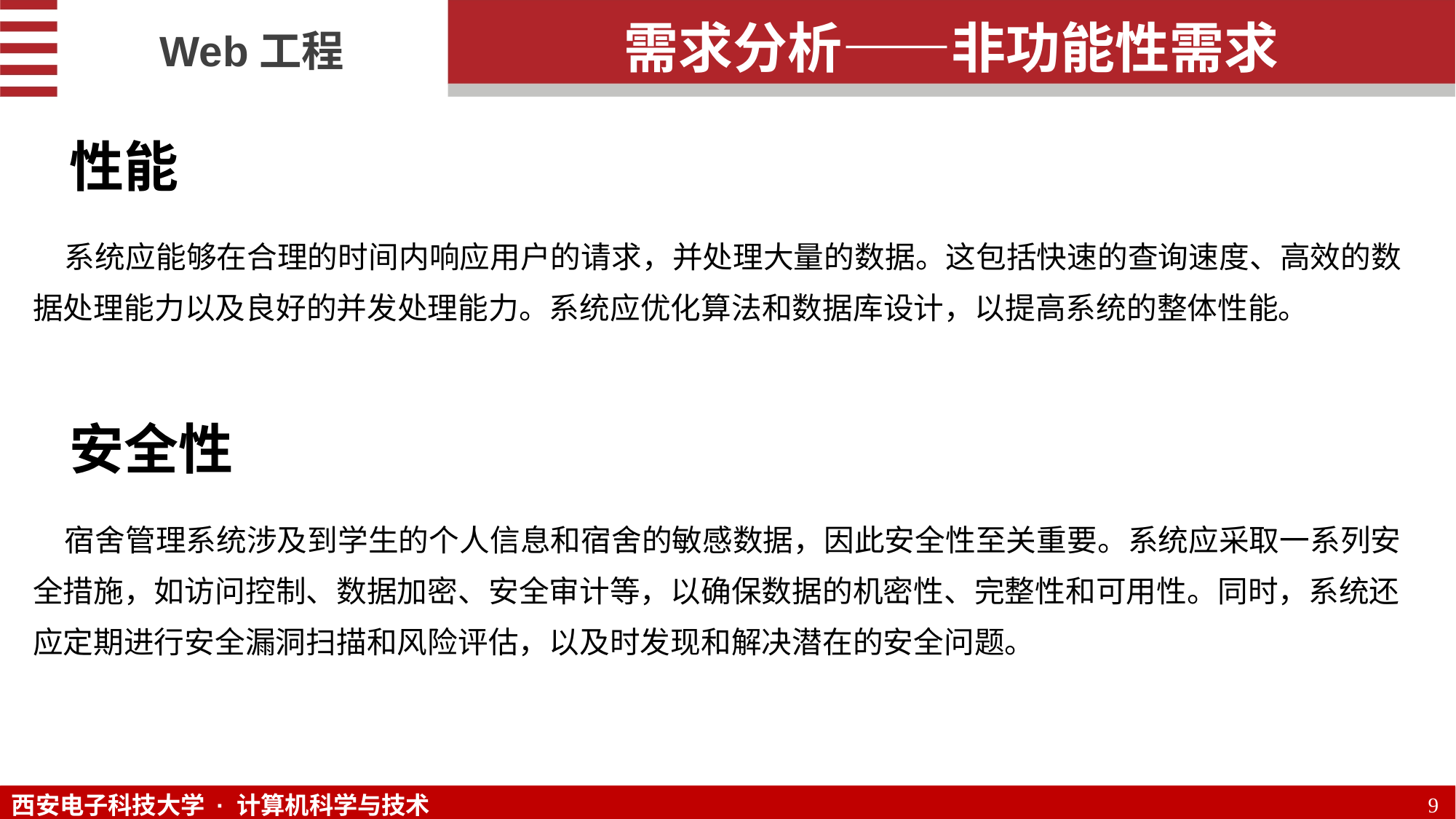

需求分析——非功能性需求
性能
系统应能够在合理的时间内响应用户的请求，并处理大量的数据。这包括快速的查询速度、高效的数据处理能力以及良好的并发处理能力。系统应优化算法和数据库设计，以提高系统的整体性能。
安全性
宿舍管理系统涉及到学生的个人信息和宿舍的敏感数据，因此安全性至关重要。系统应采取一系列安全措施，如访问控制、数据加密、安全审计等，以确保数据的机密性、完整性和可用性。同时，系统还应定期进行安全漏洞扫描和风险评估，以及时发现和解决潜在的安全问题。
9